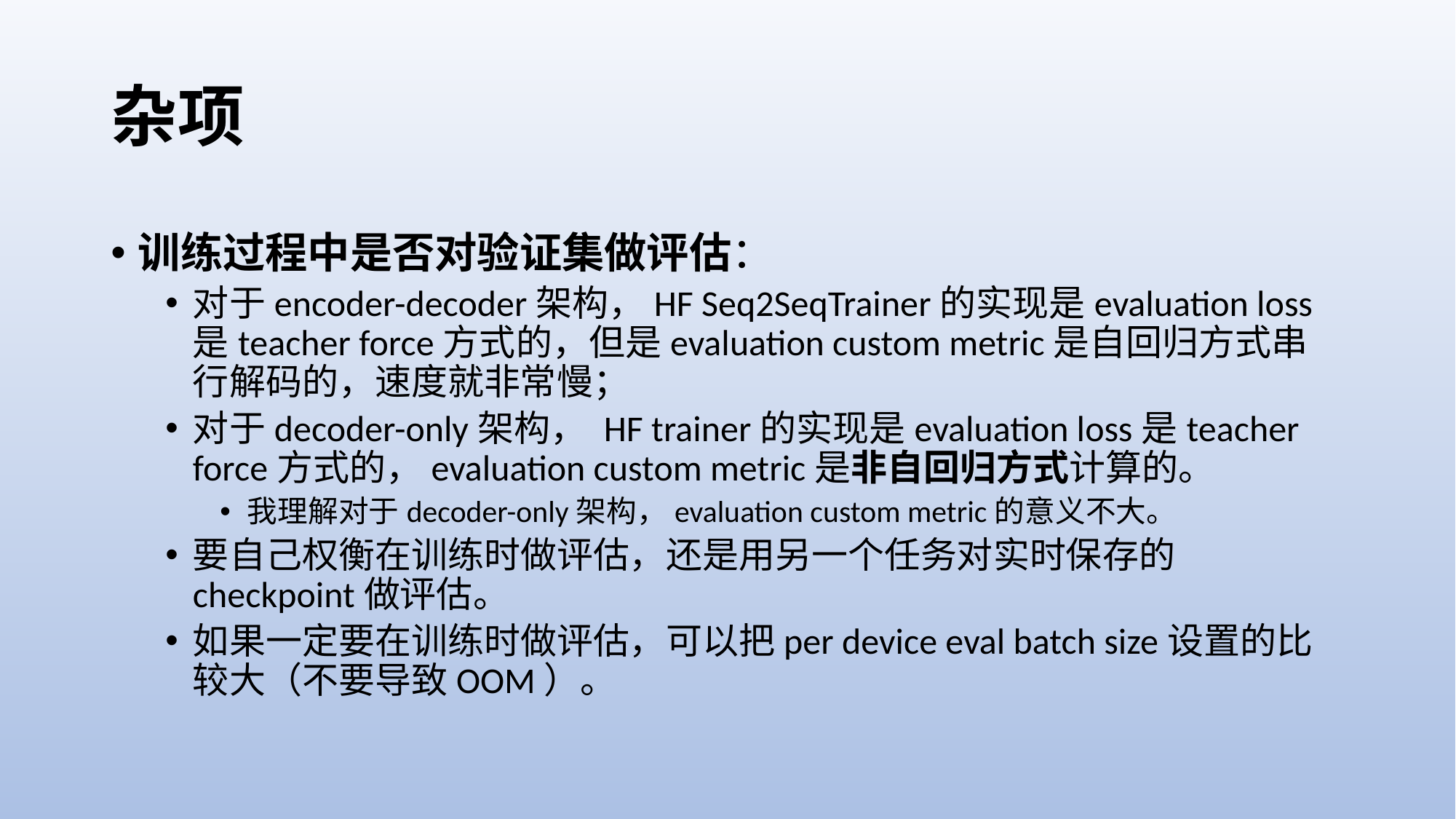

# 杂项
训练过程中是否对验证集做评估：
对于encoder-decoder架构，HF Seq2SeqTrainer的实现是evaluation loss是teacher force方式的，但是evaluation custom metric是自回归方式串行解码的，速度就非常慢；
对于decoder-only架构， HF trainer的实现是evaluation loss是teacher force方式的，evaluation custom metric是非自回归方式计算的。
我理解对于decoder-only架构，evaluation custom metric的意义不大。
要自己权衡在训练时做评估，还是用另一个任务对实时保存的checkpoint做评估。
如果一定要在训练时做评估，可以把per device eval batch size设置的比较大（不要导致OOM）。